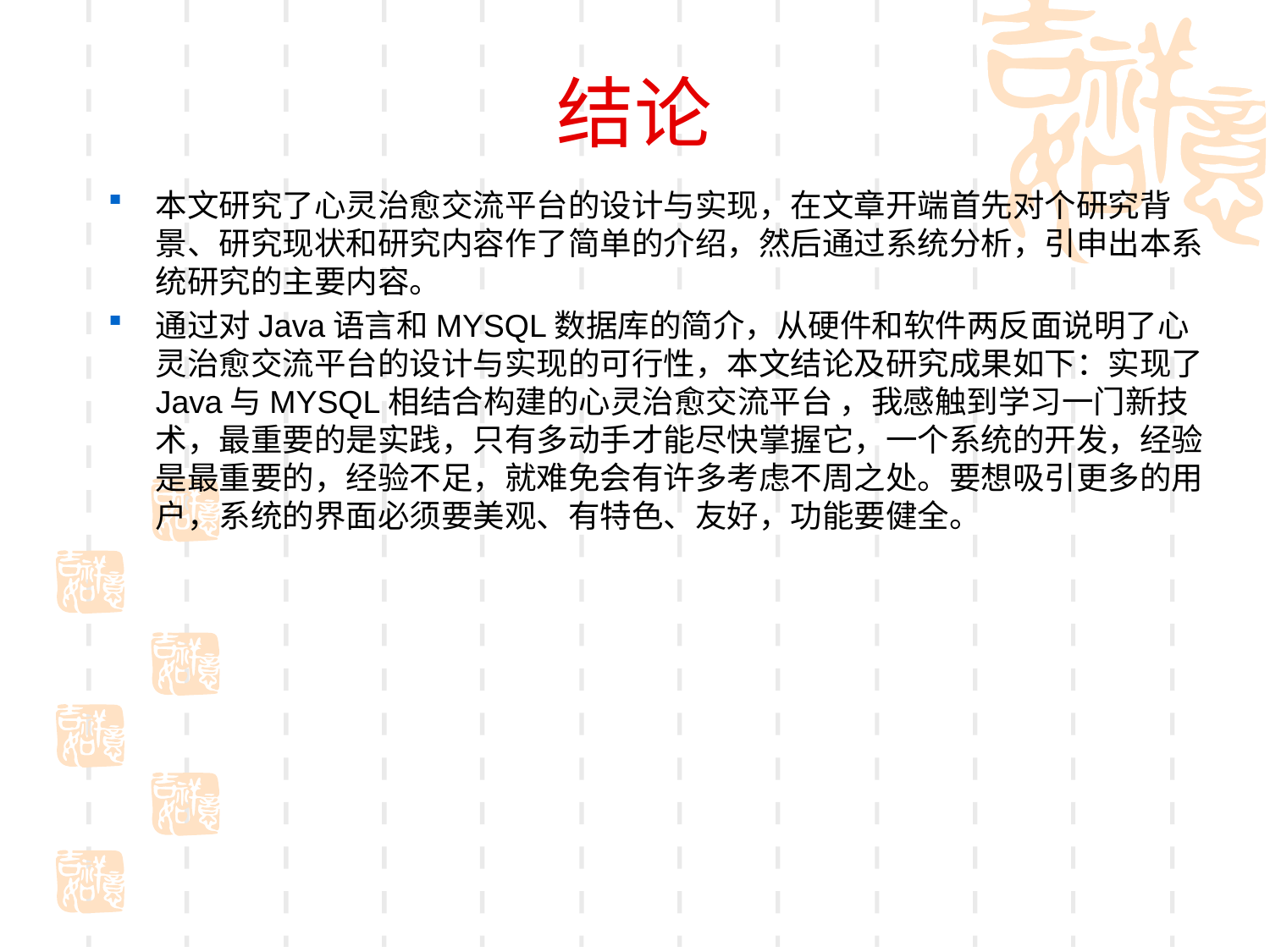

# 结论
本文研究了心灵治愈交流平台的设计与实现，在文章开端首先对个研究背景、研究现状和研究内容作了简单的介绍，然后通过系统分析，引申出本系统研究的主要内容。
通过对Java语言和MYSQL数据库的简介，从硬件和软件两反面说明了心灵治愈交流平台的设计与实现的可行性，本文结论及研究成果如下：实现了Java与MYSQL相结合构建的心灵治愈交流平台 ，我感触到学习一门新技术，最重要的是实践，只有多动手才能尽快掌握它，一个系统的开发，经验是最重要的，经验不足，就难免会有许多考虑不周之处。要想吸引更多的用户，系统的界面必须要美观、有特色、友好，功能要健全。